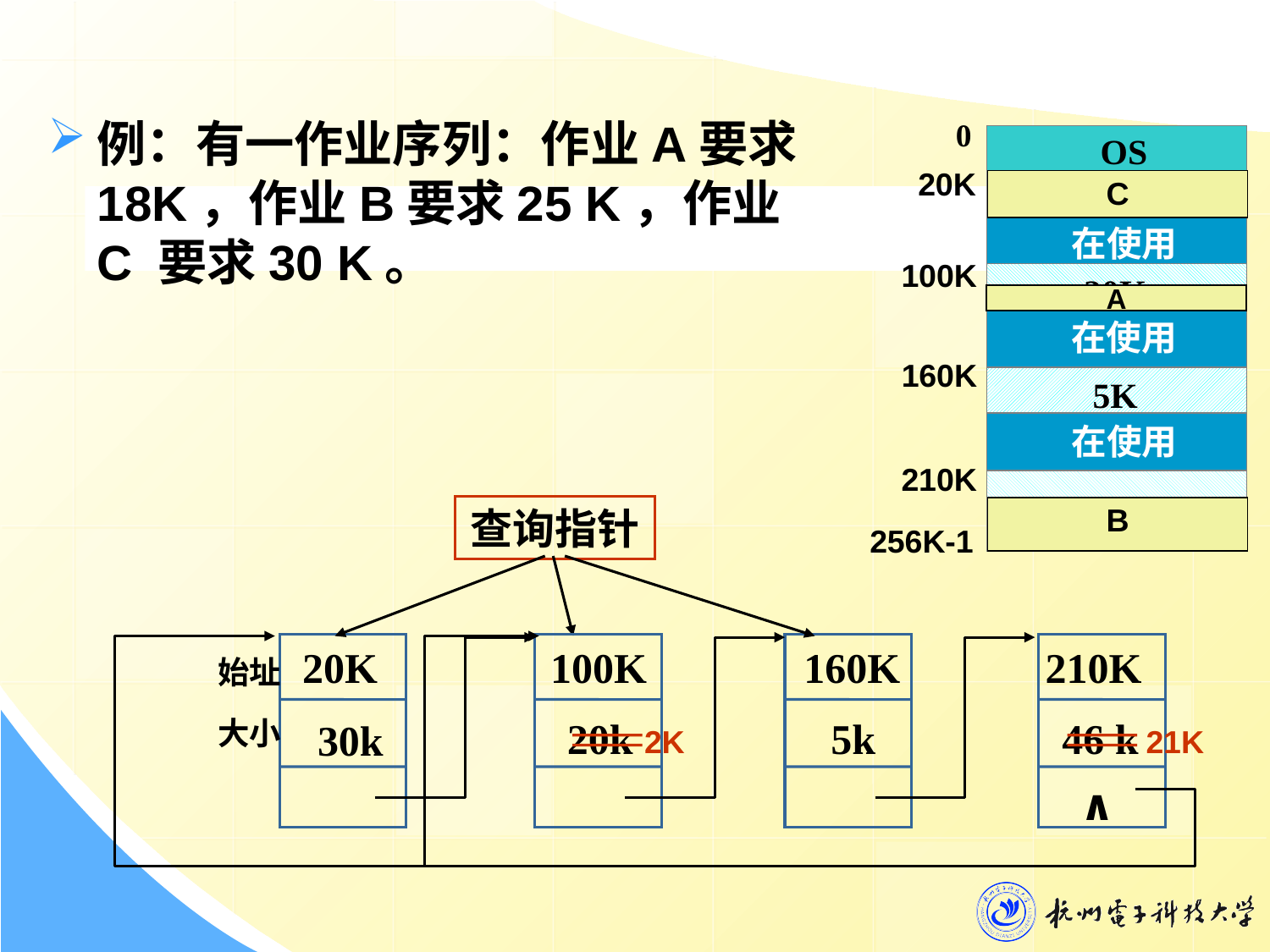

# 例：有一作业序列：作业A要求18K，作业B要求25 K，作业 C 要求30 K。
0

20K

100K

160K

210K

256K-1
OS
 在使用
 在使用
 在使用
C

30K

20K
A

5K

46K
B

查询指针

20K
30k

100K
20k

160K
5k

210K
46 k
∧

始址
大小

2K
21K